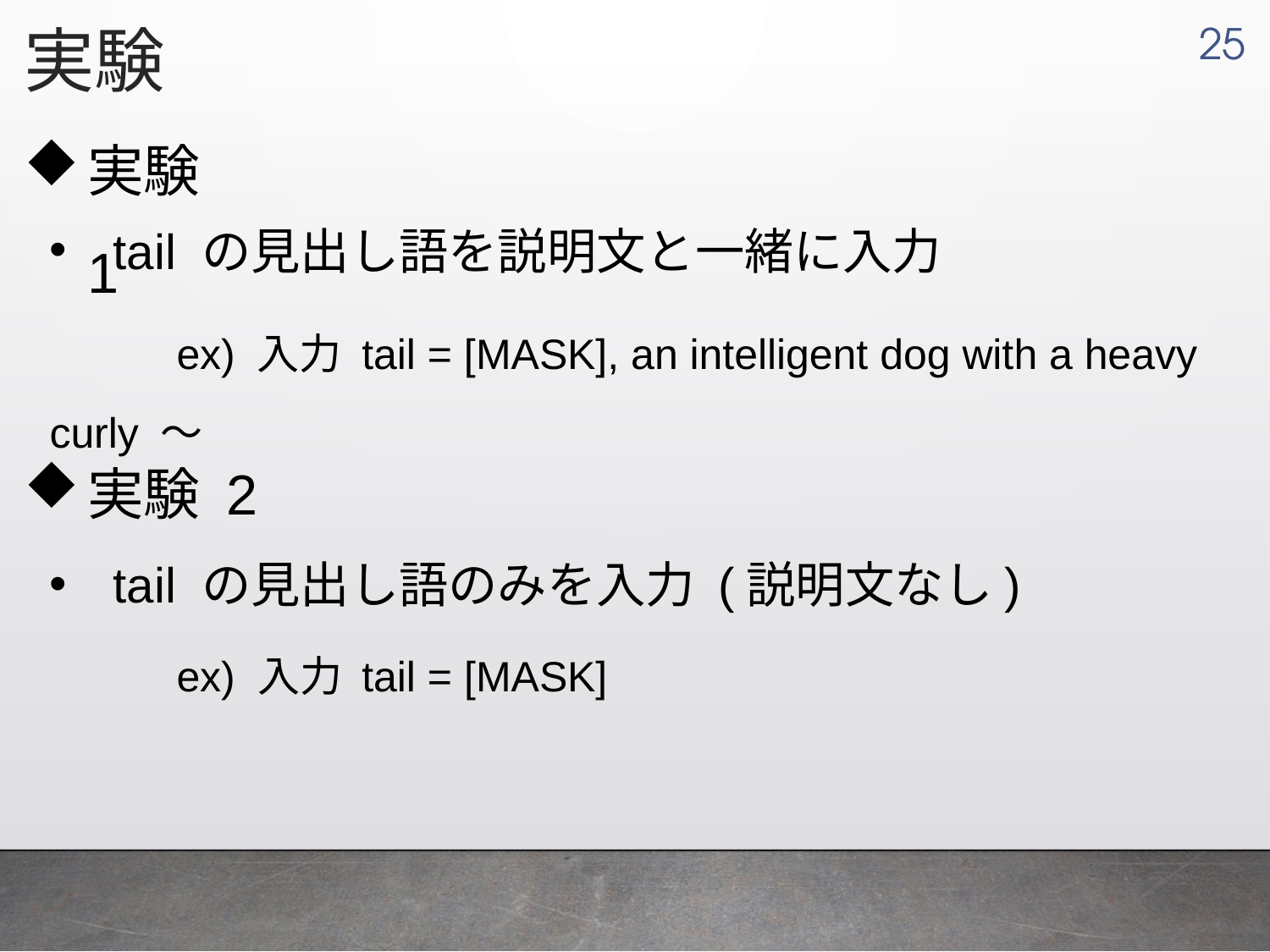

実験
25
実験 1
tail の見出し語を説明文と一緒に入力
	ex) 入力 tail = [MASK], an intelligent dog with a heavy curly ～
実験 2
tail の見出し語のみを入力 (説明文なし)
	ex) 入力 tail = [MASK]